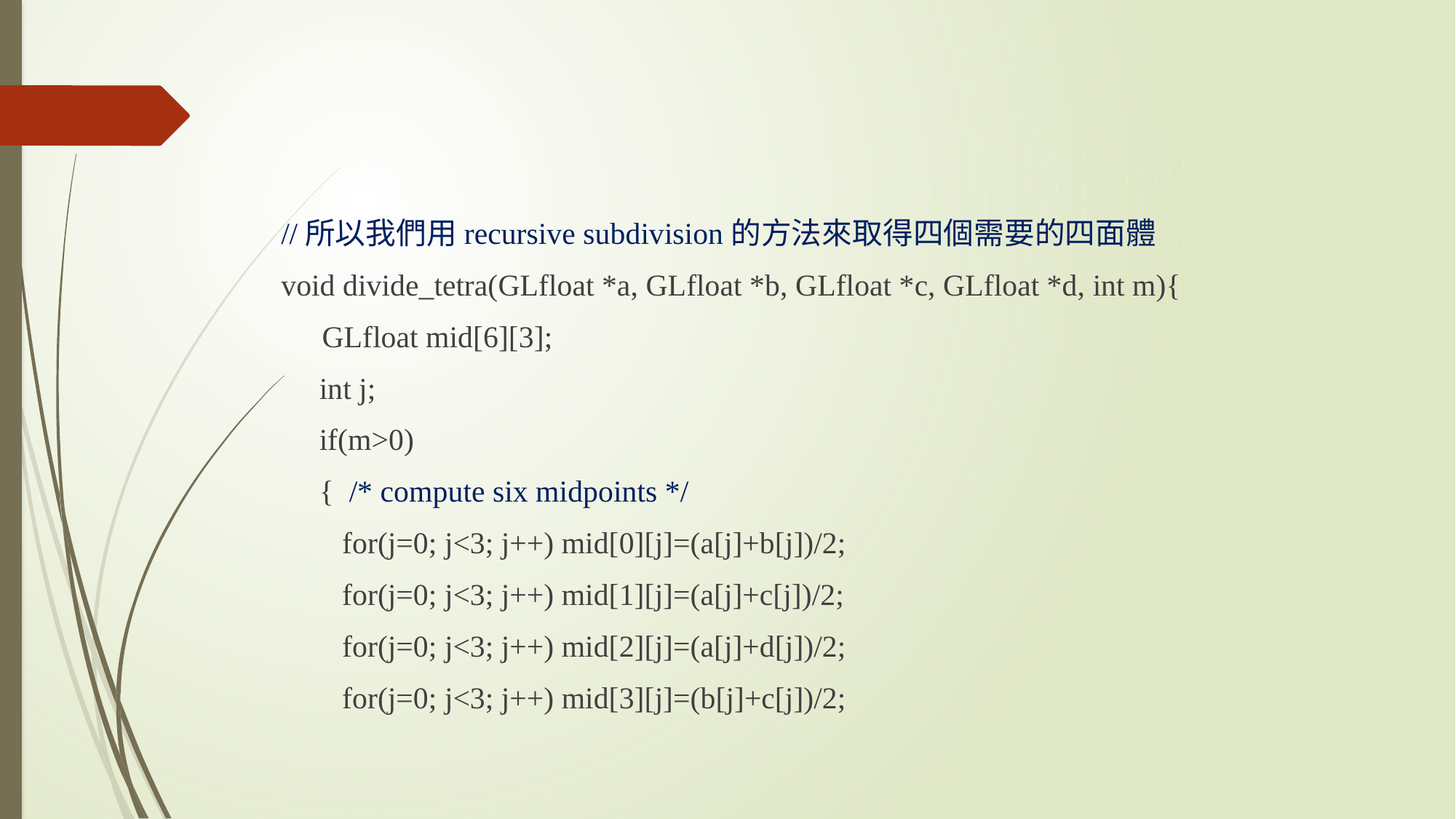

//所以我們用recursive subdivision的方法來取得四個需要的四面體
void divide_tetra(GLfloat *a, GLfloat *b, GLfloat *c, GLfloat *d, int m){
GLfloat mid[6][3];
     int j;
     if(m>0)
     {  /* compute six midpoints */
        for(j=0; j<3; j++) mid[0][j]=(a[j]+b[j])/2;
        for(j=0; j<3; j++) mid[1][j]=(a[j]+c[j])/2;
        for(j=0; j<3; j++) mid[2][j]=(a[j]+d[j])/2;
        for(j=0; j<3; j++) mid[3][j]=(b[j]+c[j])/2;